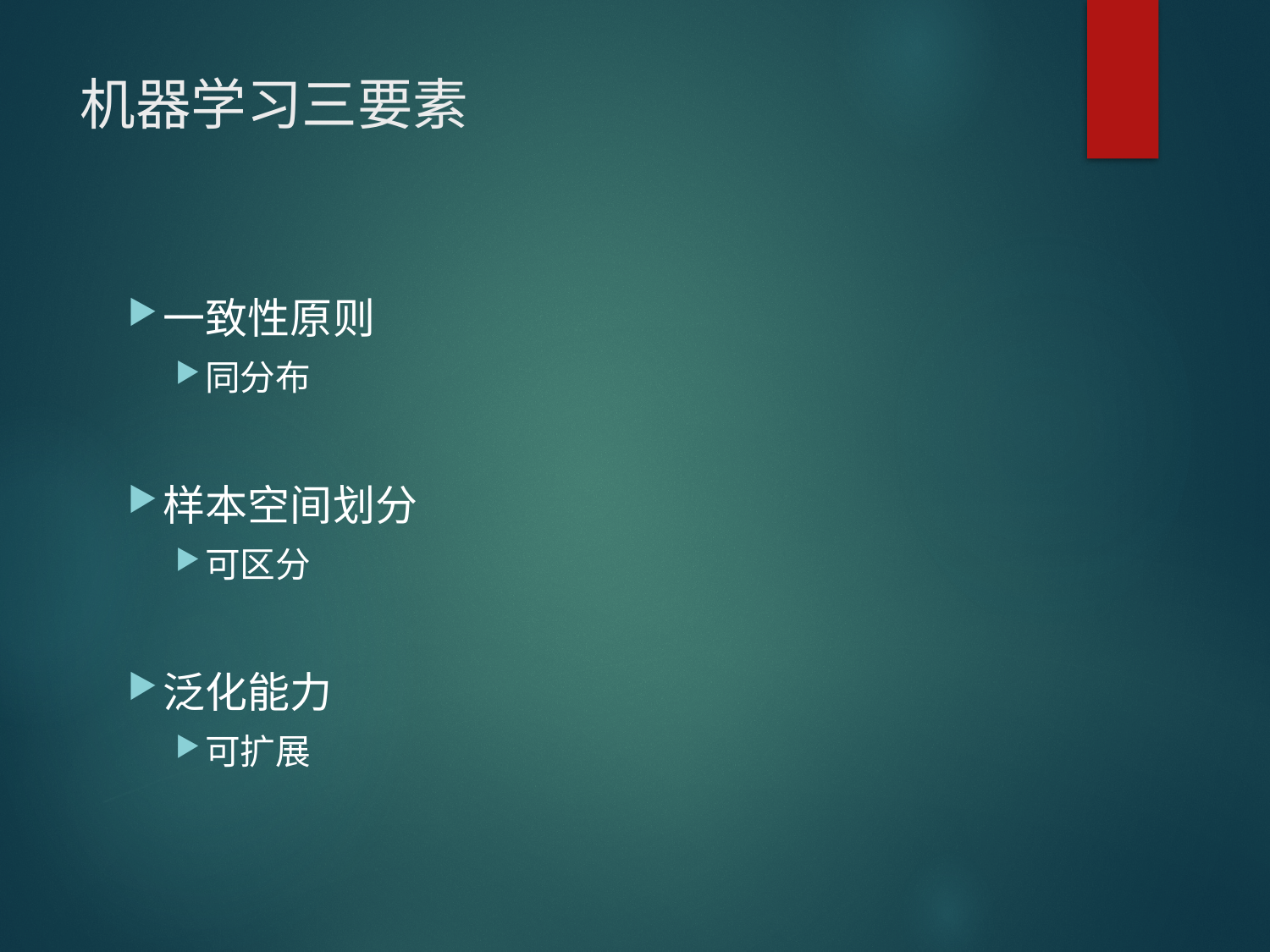

# 机器学习三要素
一致性原则
同分布

样本空间划分
可区分

泛化能力
可扩展